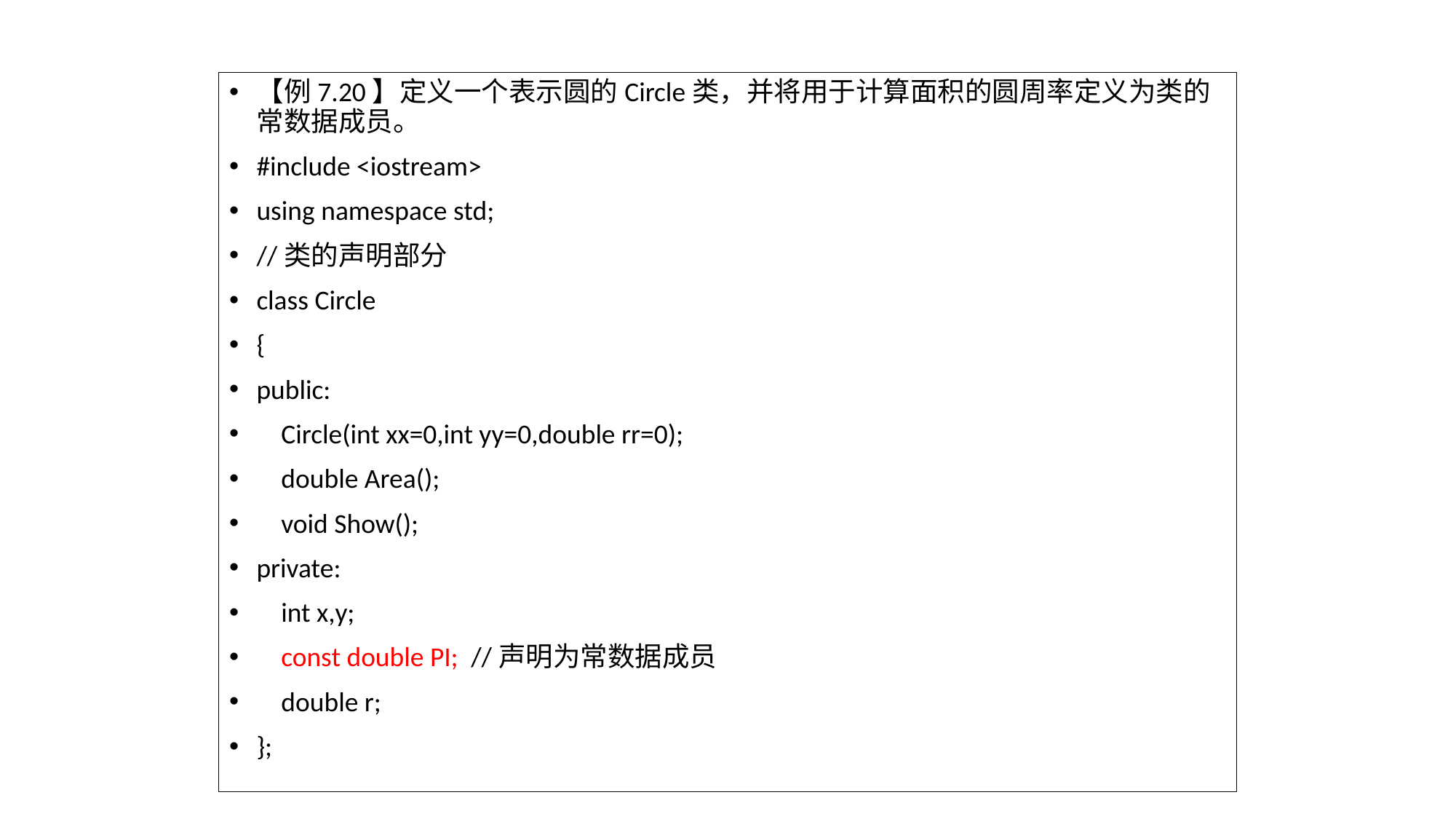

【例7.20】定义一个表示圆的Circle类，并将用于计算面积的圆周率定义为类的常数据成员。
#include <iostream>
using namespace std;
//类的声明部分
class Circle
{
public:
    Circle(int xx=0,int yy=0,double rr=0);
    double Area();
    void Show();
private:
    int x,y;
    const double PI;  //声明为常数据成员
    double r;
};